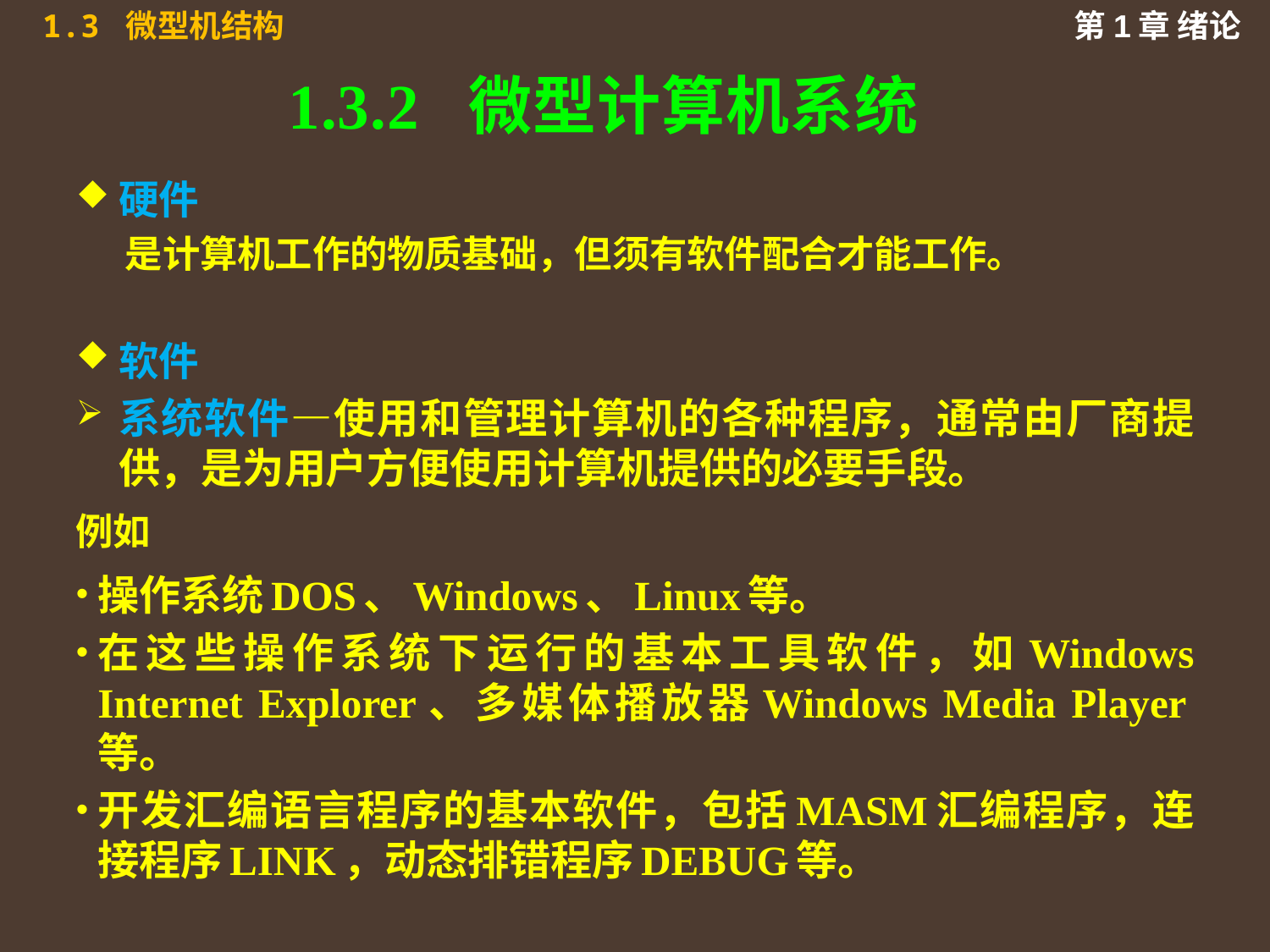

# 1.3.2  微型计算机系统
硬件
     是计算机工作的物质基础，但须有软件配合才能工作。

软件
系统软件—使用和管理计算机的各种程序，通常由厂商提供，是为用户方便使用计算机提供的必要手段。
例如
操作系统DOS、Windows、Linux等。
在这些操作系统下运行的基本工具软件，如Windows Internet Explorer、多媒体播放器Windows Media Player等。
开发汇编语言程序的基本软件，包括MASM汇编程序，连接程序LINK，动态排错程序DEBUG等。